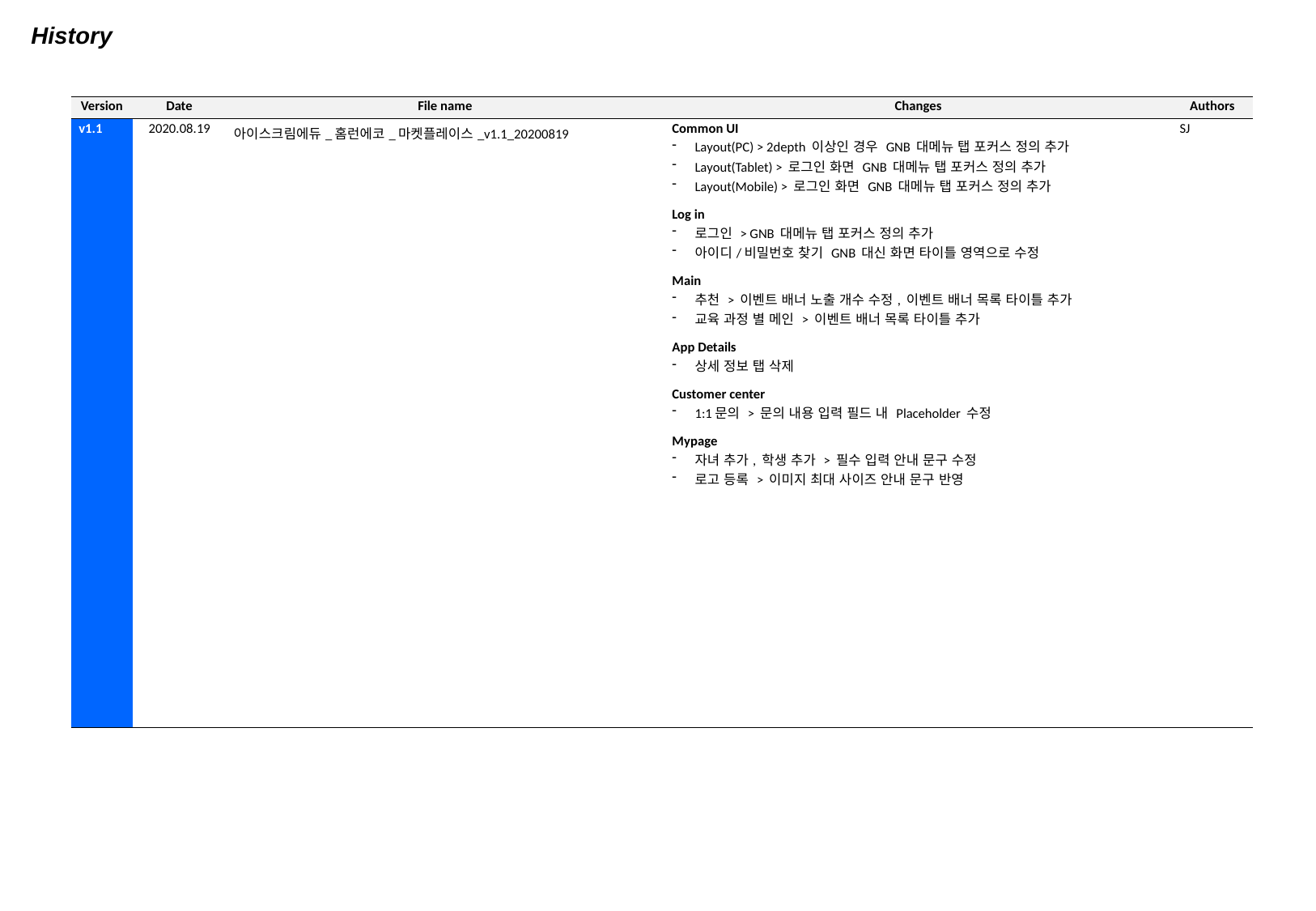

History
| Version | Date | File name | Changes | Authors |
| --- | --- | --- | --- | --- |
| v1.1 | 2020.08.19 | 아이스크림에듀\_홈런에코\_마켓플레이스\_v1.1\_20200819 | Common UI Layout(PC) > 2depth 이상인 경우 GNB 대메뉴 탭 포커스 정의 추가 Layout(Tablet) > 로그인 화면 GNB 대메뉴 탭 포커스 정의 추가 Layout(Mobile) > 로그인 화면 GNB 대메뉴 탭 포커스 정의 추가 Log in 로그인 > GNB 대메뉴 탭 포커스 정의 추가 아이디/비밀번호 찾기 GNB 대신 화면 타이틀 영역으로 수정 Main 추천 > 이벤트 배너 노출 개수 수정, 이벤트 배너 목록 타이틀 추가 교육 과정 별 메인 > 이벤트 배너 목록 타이틀 추가 App Details 상세 정보 탭 삭제 Customer center 1:1문의 > 문의 내용 입력 필드 내 Placeholder 수정 Mypage 자녀 추가, 학생 추가 > 필수 입력 안내 문구 수정 로고 등록 > 이미지 최대 사이즈 안내 문구 반영 | SJ |